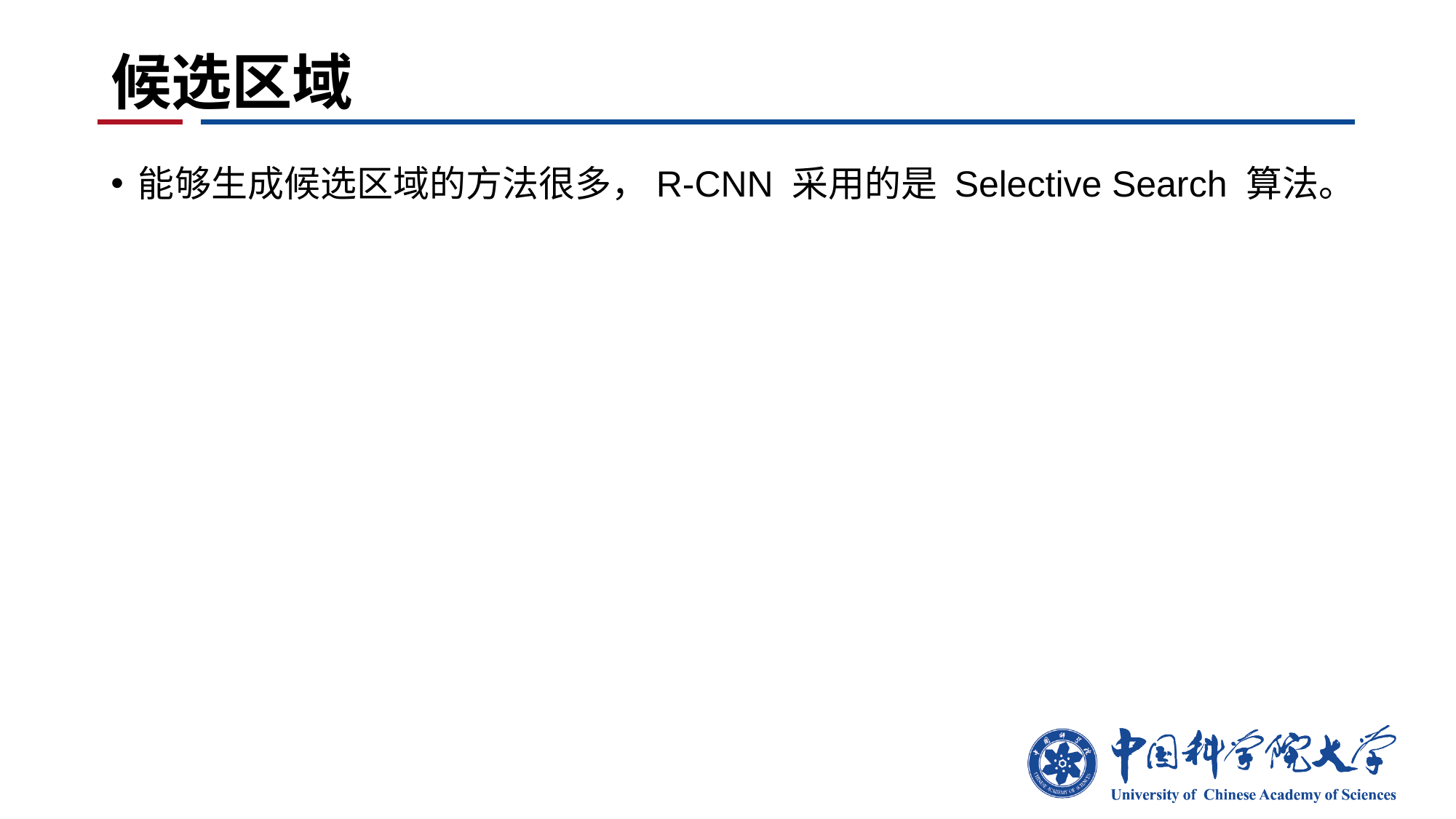

# 候选区域
能够生成候选区域的方法很多，R-CNN 采用的是 Selective Search 算法。